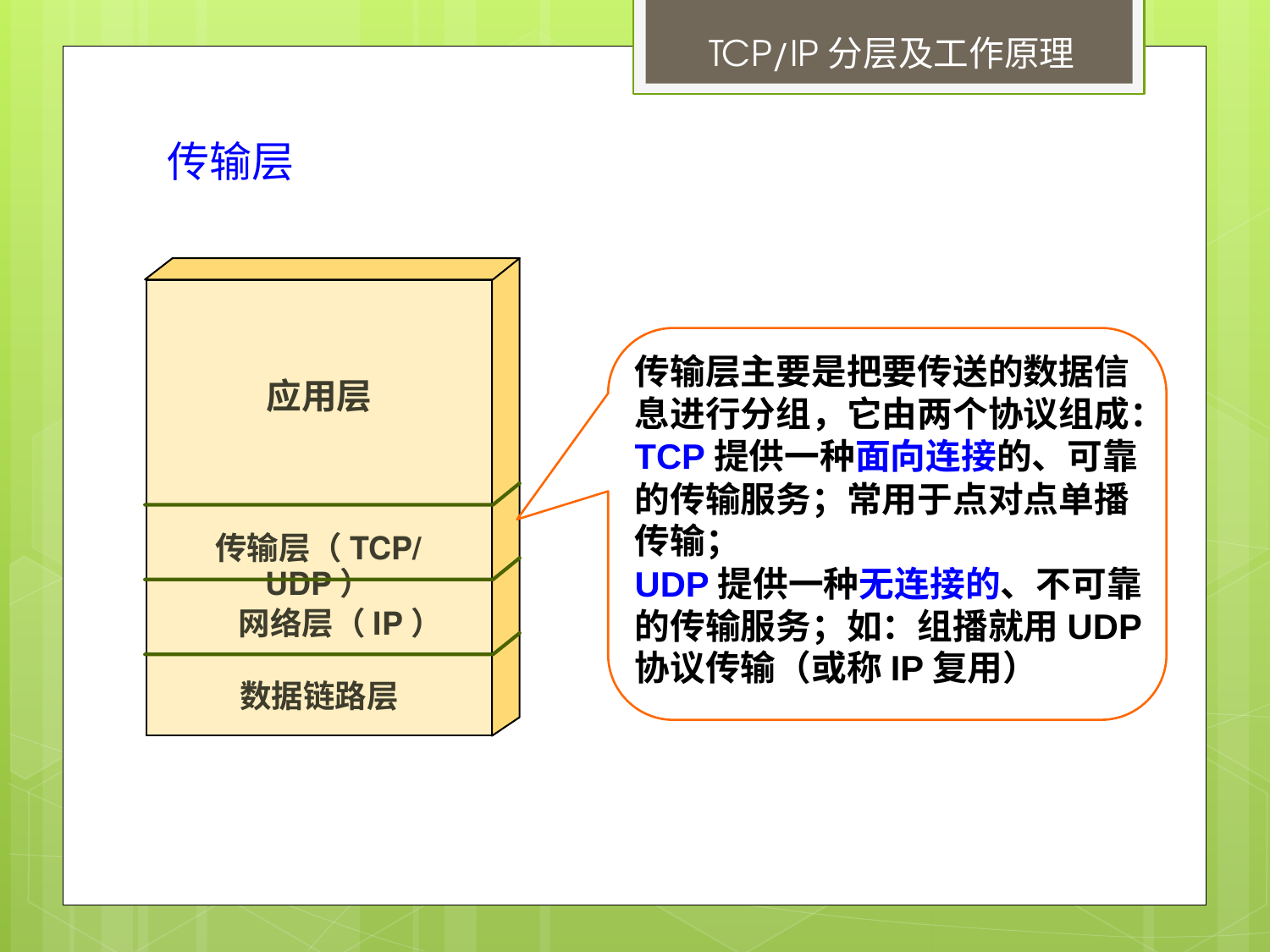

TCP/IP分层及工作原理
传输层

应用层

传输层（TCP/UDP）

网络层（IP）

数据链路层

传输层主要是把要传送的数据信息进行分组，它由两个协议组成：TCP提供一种面向连接的、可靠的传输服务；常用于点对点单播传输；
UDP提供一种无连接的、不可靠的传输服务；如：组播就用UDP协议传输（或称IP复用）